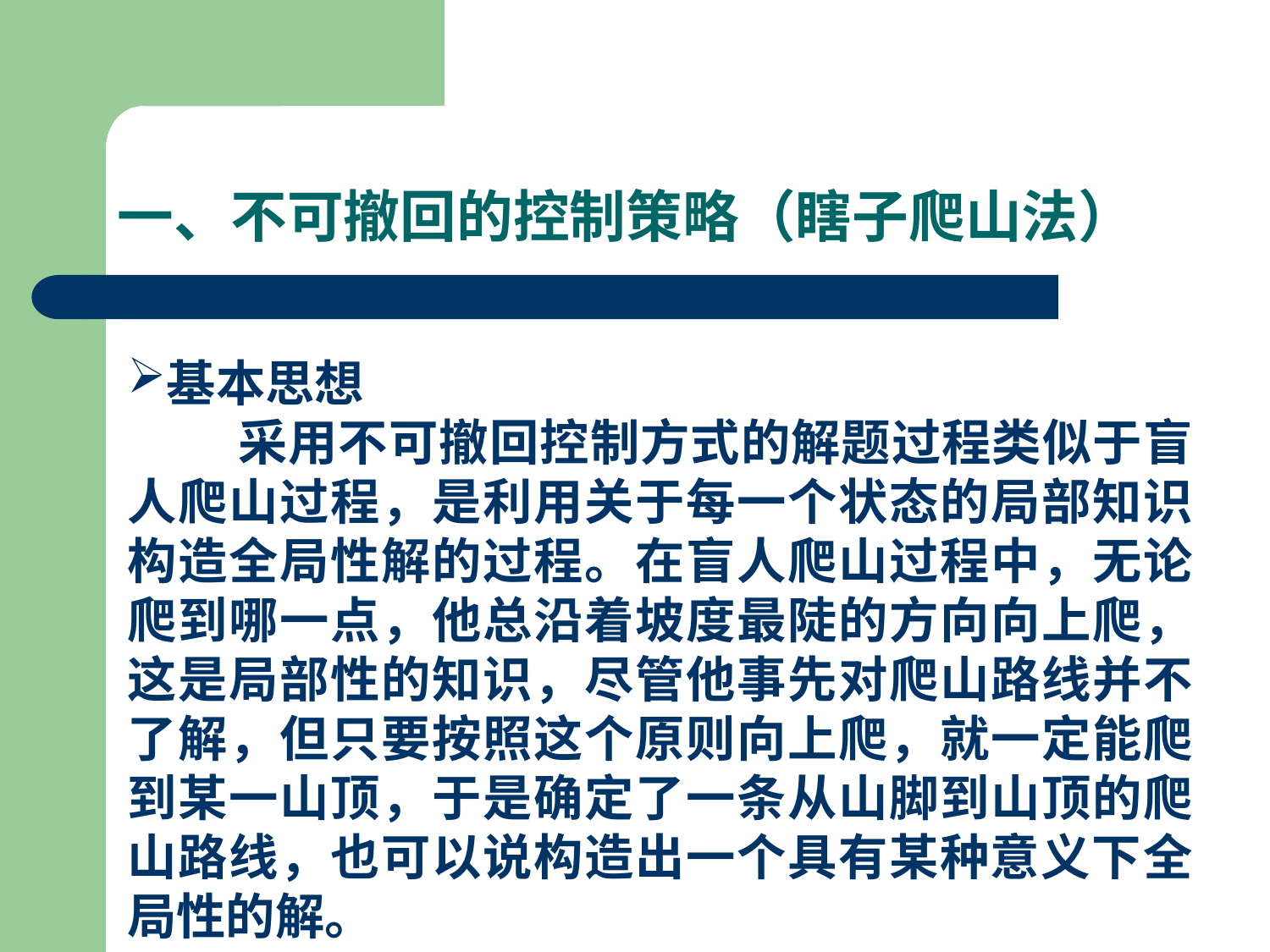

# 一、不可撤回的控制策略（瞎子爬山法）
基本思想
        采用不可撤回控制方式的解题过程类似于盲人爬山过程，是利用关于每一个状态的局部知识构造全局性解的过程。在盲人爬山过程中，无论爬到哪一点，他总沿着坡度最陡的方向向上爬，这是局部性的知识，尽管他事先对爬山路线并不了解，但只要按照这个原则向上爬，就一定能爬到某一山顶，于是确定了一条从山脚到山顶的爬山路线，也可以说构造出一个具有某种意义下全局性的解。
19